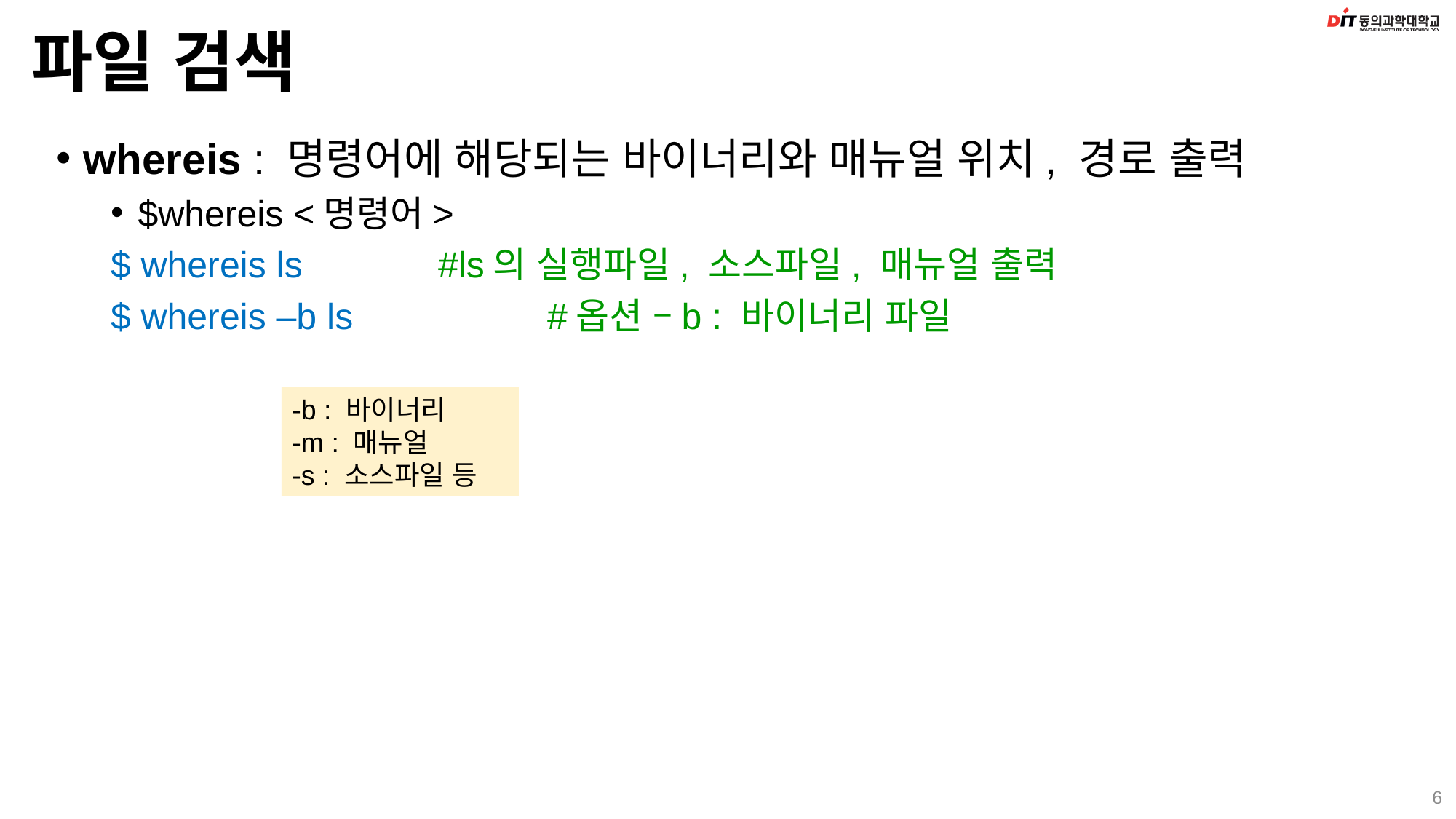

# 파일 검색
whereis : 명령어에 해당되는 바이너리와 매뉴얼 위치, 경로 출력
$whereis <명령어>
$ whereis ls		#ls의 실행파일, 소스파일, 매뉴얼 출력
$ whereis –b ls		#옵션 –b : 바이너리 파일

-b : 바이너리
-m : 매뉴얼
-s : 소스파일 등
6